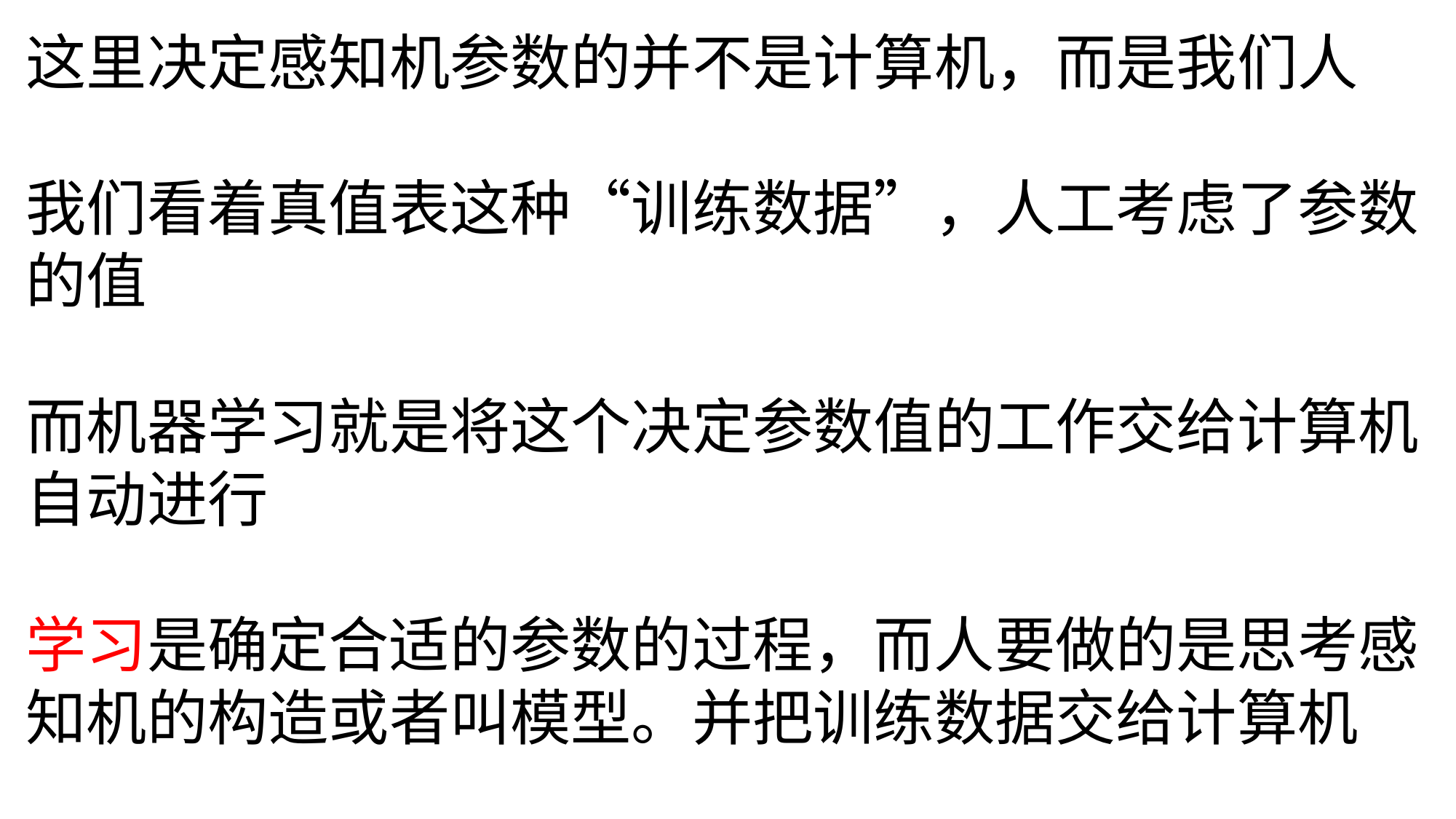

这里决定感知机参数的并不是计算机，而是我们人

我们看着真值表这种“训练数据”，人工考虑了参数的值

而机器学习就是将这个决定参数值的工作交给计算机自动进行

学习是确定合适的参数的过程，而人要做的是思考感知机的构造或者叫模型。并把训练数据交给计算机